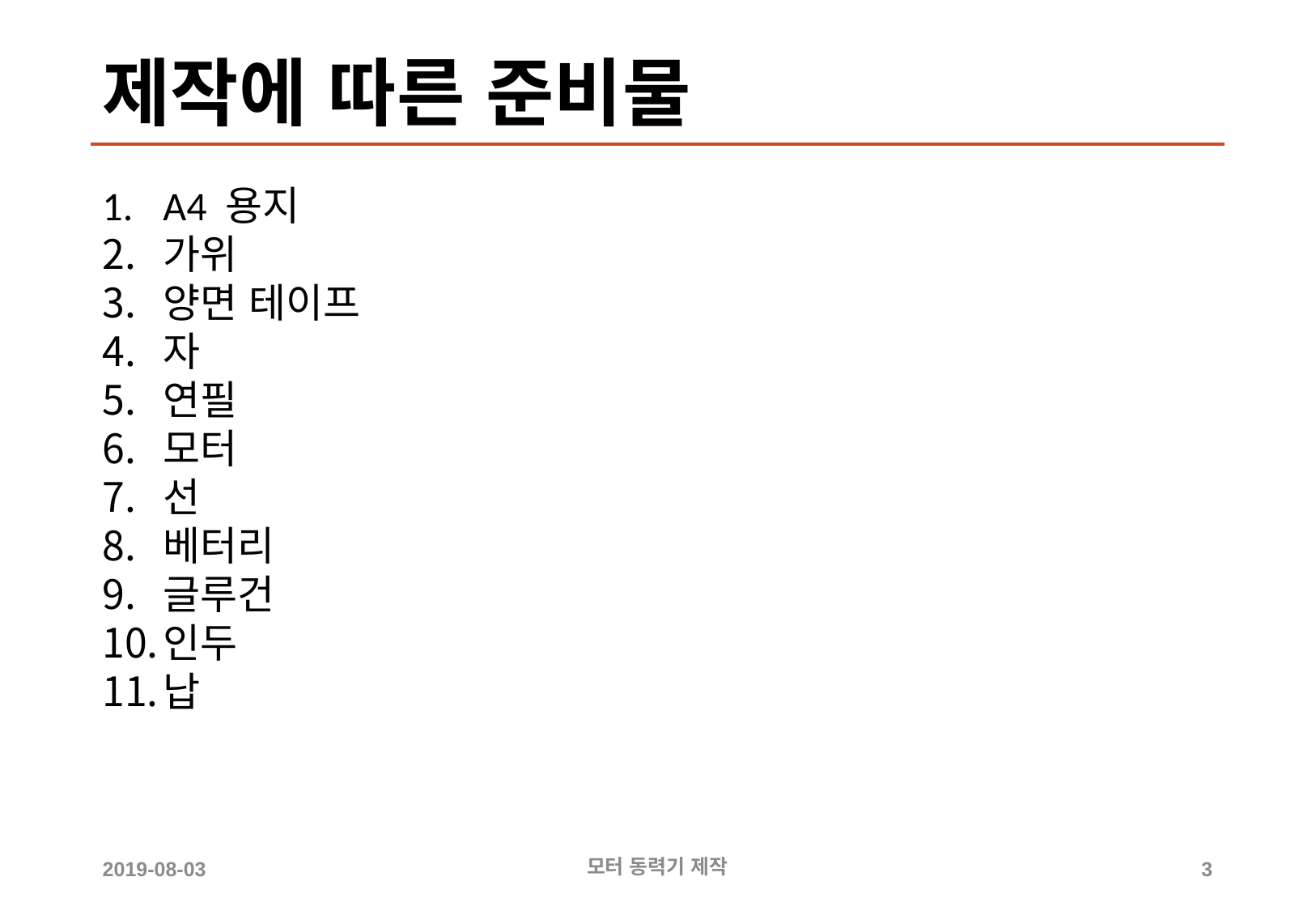

# 제작에 따른 준비물
A4 용지
가위
양면 테이프
자
연필
모터
선
베터리
글루건
인두
납
2019-08-03
모터 동력기 제작
3